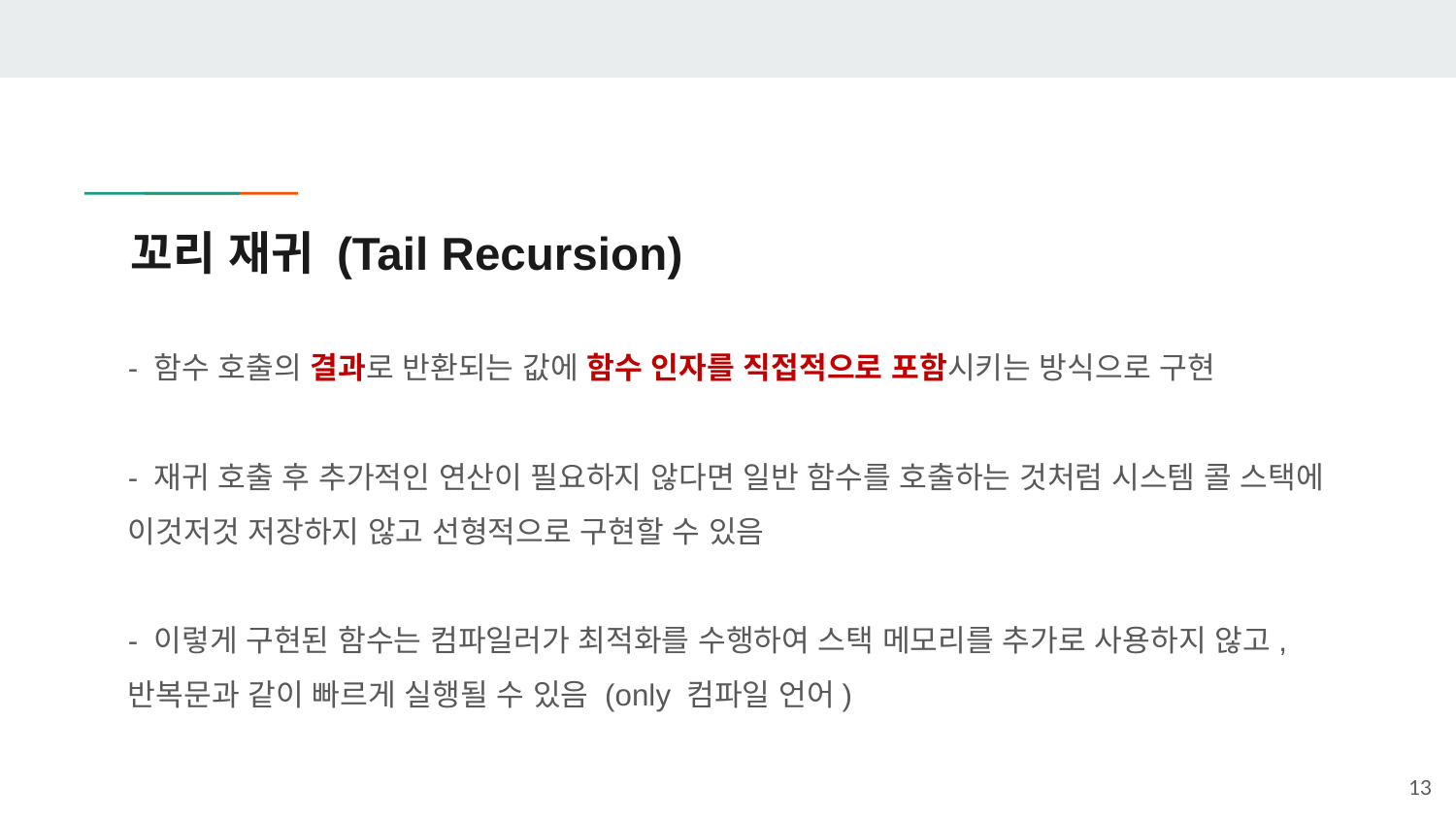

# 꼬리 재귀 (Tail Recursion)
- 함수 호출의 결과로 반환되는 값에 함수 인자를 직접적으로 포함시키는 방식으로 구현

- 재귀 호출 후 추가적인 연산이 필요하지 않다면 일반 함수를 호출하는 것처럼 시스템 콜 스택에 이것저것 저장하지 않고 선형적으로 구현할 수 있음

- 이렇게 구현된 함수는 컴파일러가 최적화를 수행하여 스택 메모리를 추가로 사용하지 않고, 반복문과 같이 빠르게 실행될 수 있음 (only 컴파일 언어)
13